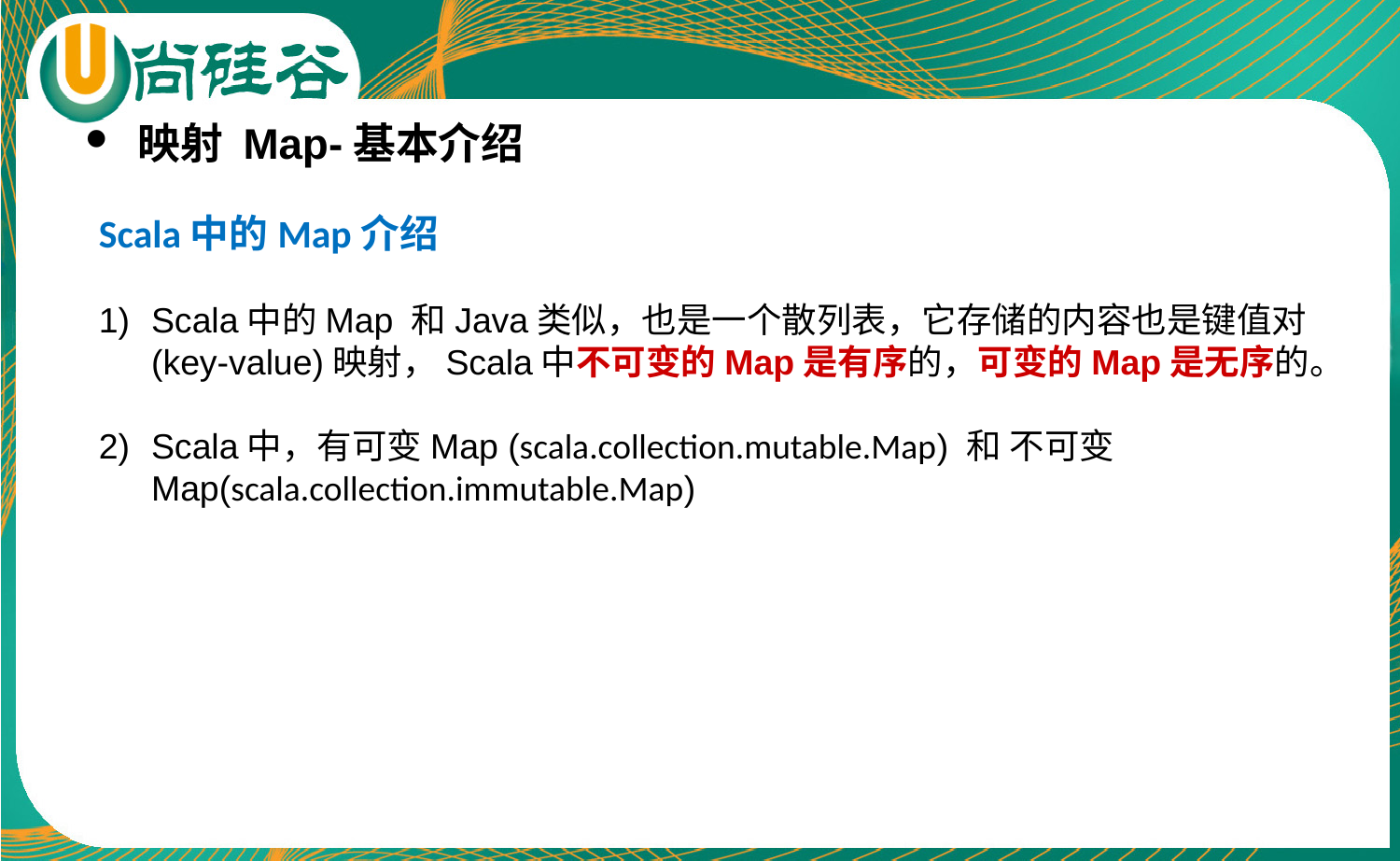

映射 Map-基本介绍

Scala中的Map介绍

Scala中的Map 和Java类似，也是一个散列表，它存储的内容也是键值对(key-value)映射，Scala中不可变的Map是有序的，可变的Map是无序的。

Scala中，有可变Map (scala.collection.mutable.Map) 和 不可变Map(scala.collection.immutable.Map)